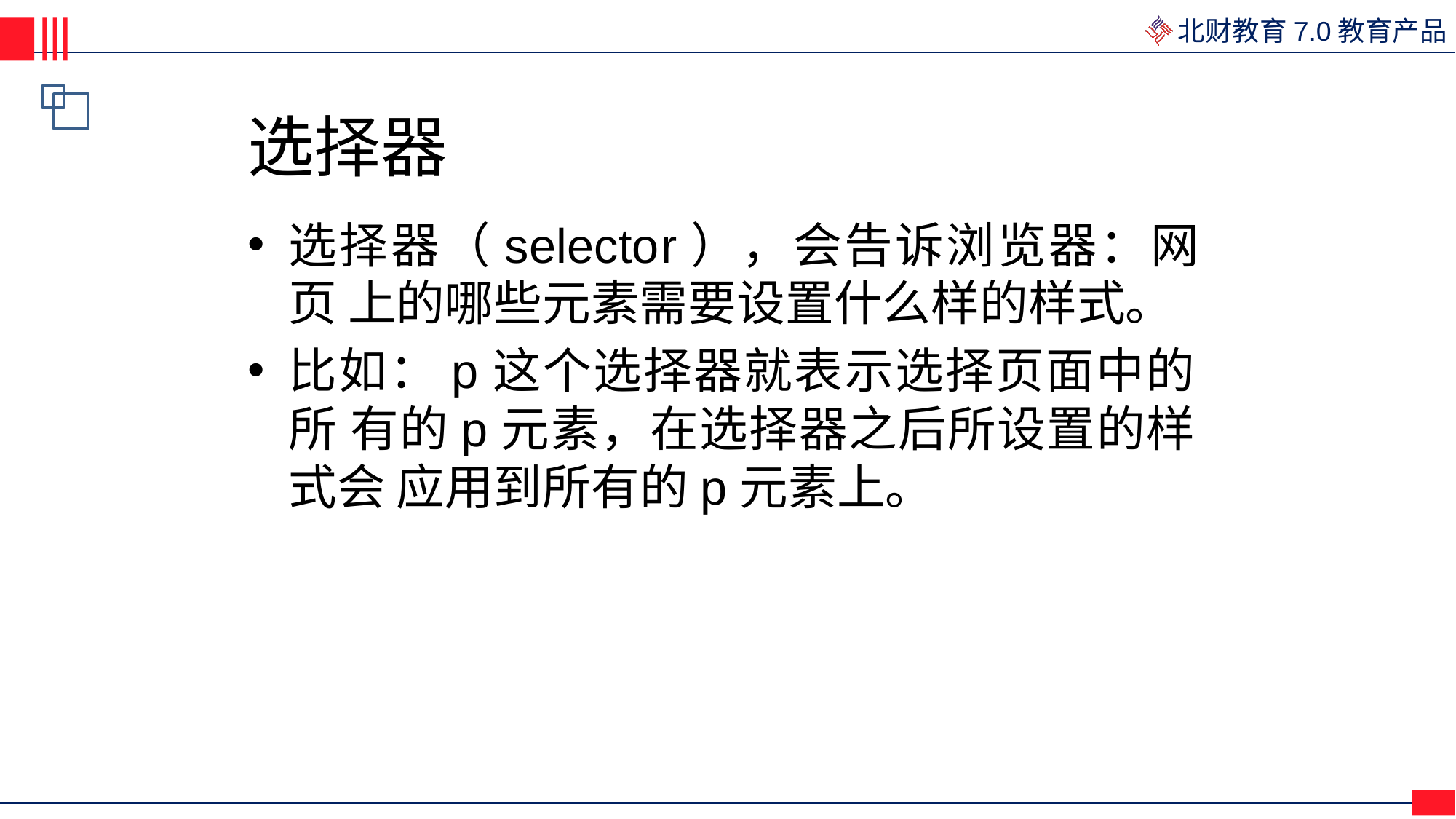

# 选择器
选择器（selector），会告诉浏览器：网页 上的哪些元素需要设置什么样的样式。
比如：p这个选择器就表示选择页面中的所 有的p元素，在选择器之后所设置的样式会 应用到所有的p元素上。